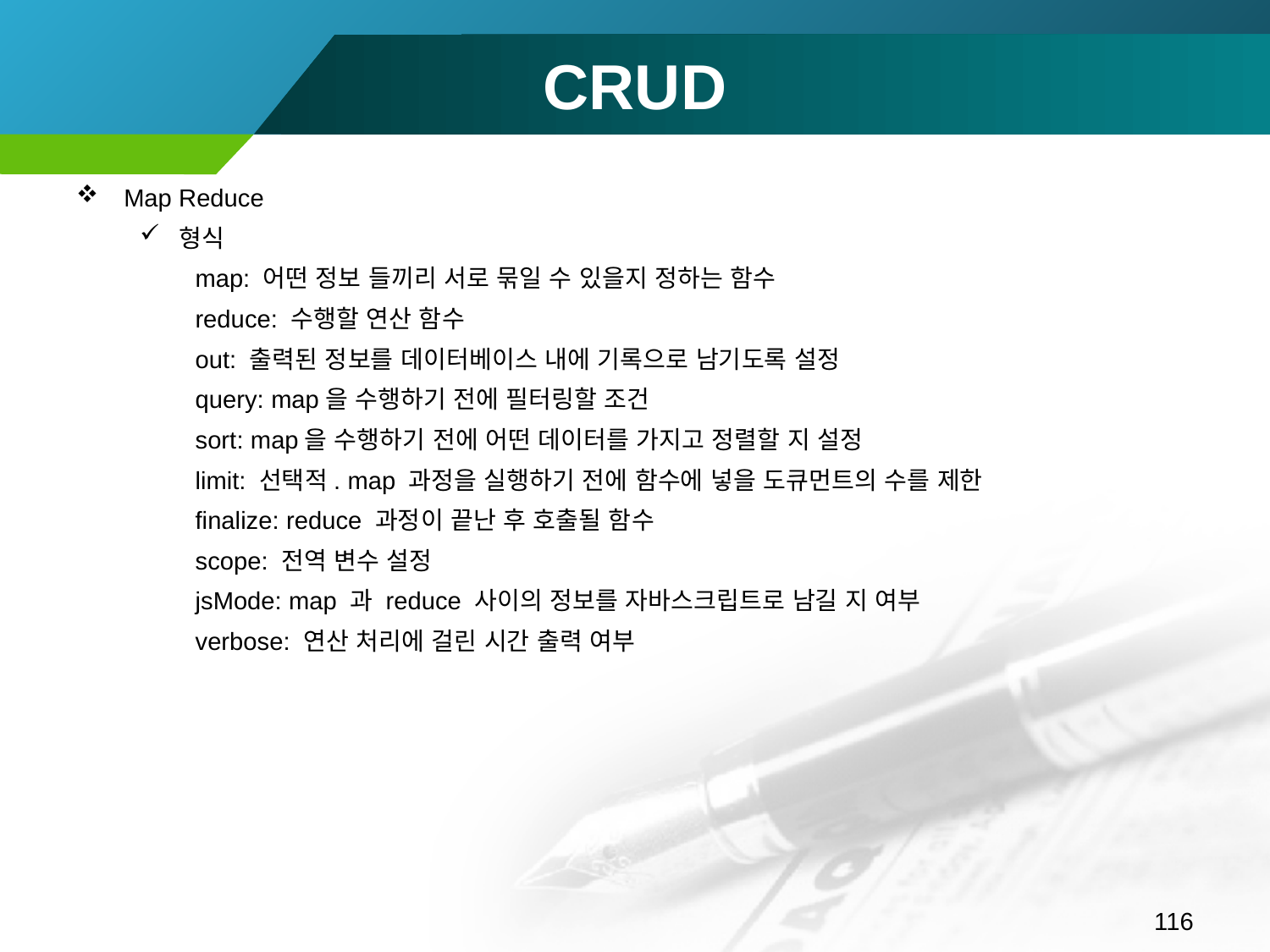

# CRUD
Map Reduce
형식
map: 어떤 정보 들끼리 서로 묶일 수 있을지 정하는 함수
reduce: 수행할 연산 함수
out: 출력된 정보를 데이터베이스 내에 기록으로 남기도록 설정
query: map을 수행하기 전에 필터링할 조건
sort: map을 수행하기 전에 어떤 데이터를 가지고 정렬할 지 설정
limit: 선택적. map 과정을 실행하기 전에 함수에 넣을 도큐먼트의 수를 제한
finalize: reduce 과정이 끝난 후 호출될 함수
scope: 전역 변수 설정
jsMode: map 과 reduce 사이의 정보를 자바스크립트로 남길 지 여부
verbose: 연산 처리에 걸린 시간 출력 여부
116